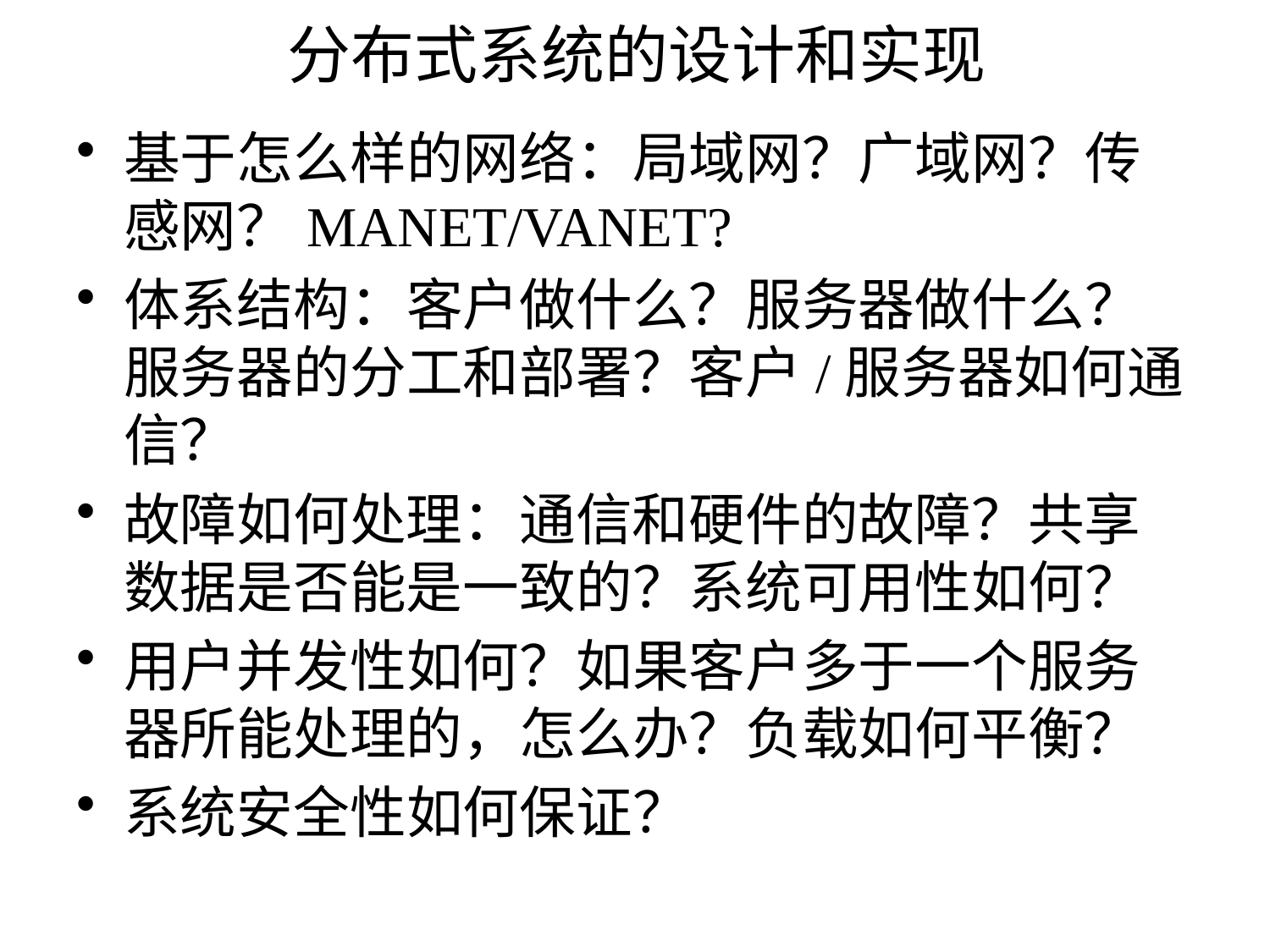

# 分布式系统的设计和实现
基于怎么样的网络：局域网？广域网？传感网？MANET/VANET?
体系结构：客户做什么？服务器做什么？服务器的分工和部署？客户/服务器如何通信？
故障如何处理：通信和硬件的故障？共享数据是否能是一致的？系统可用性如何？
用户并发性如何？如果客户多于一个服务器所能处理的，怎么办？负载如何平衡？
系统安全性如何保证？